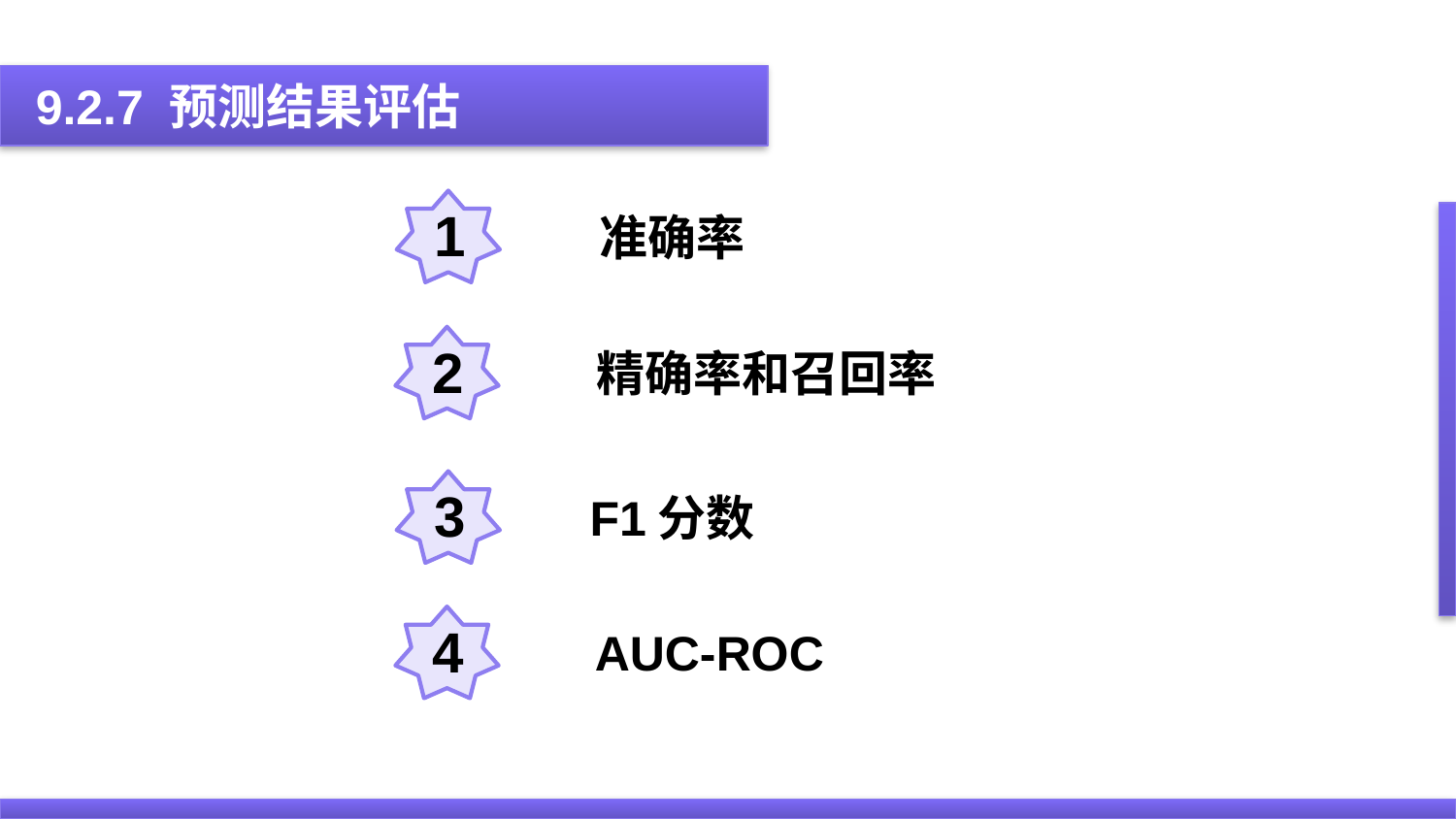

9.2.7 预测结果评估
1
准确率
2
精确率和召回率
3
F1分数
4
AUC-ROC